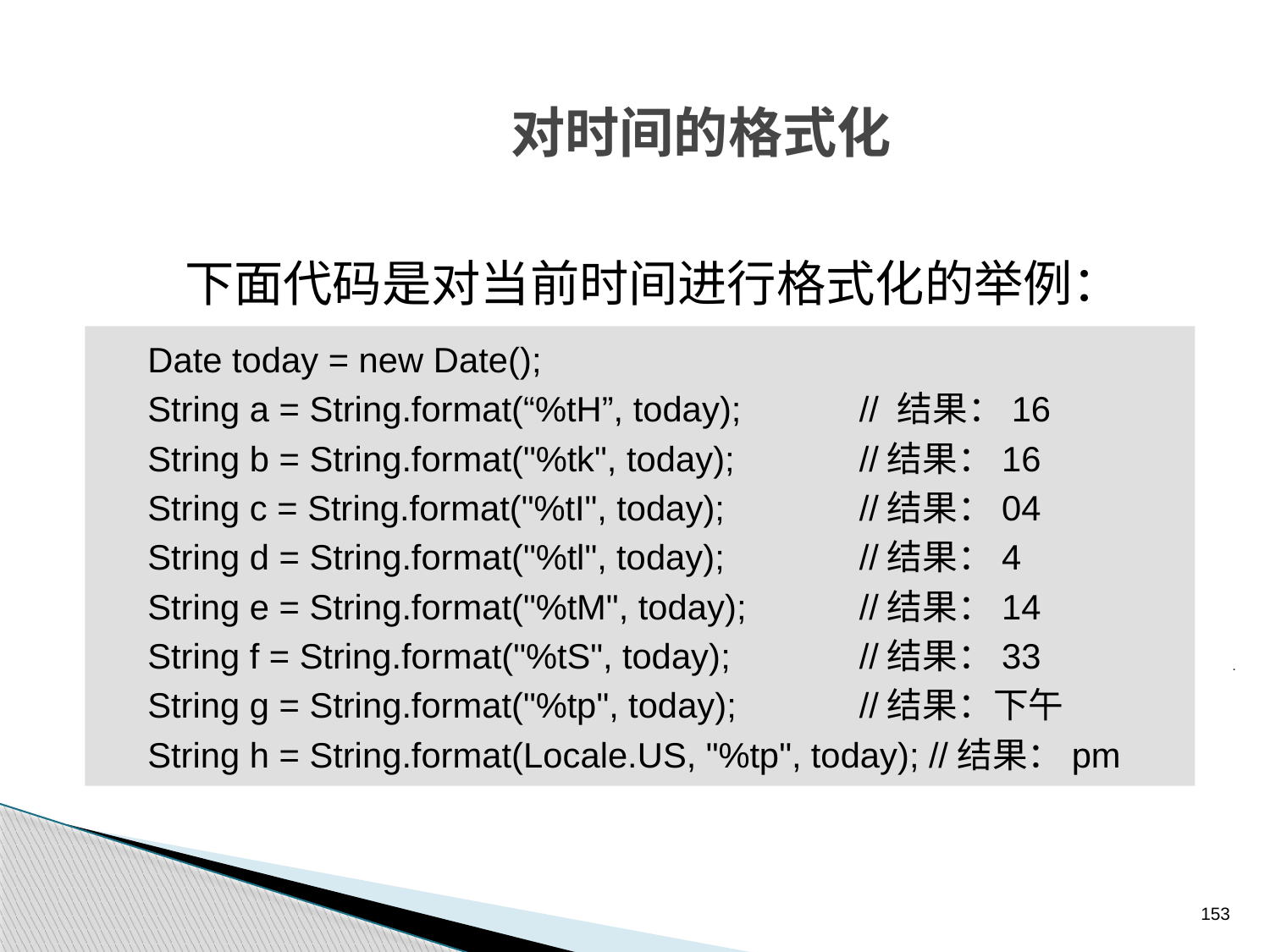

# 对时间的格式化

下面代码是对当前时间进行格式化的举例：
Date today = new Date();
String a = String.format(“%tH”, today);	// 结果：16
String b = String.format("%tk", today);	//结果：16
String c = String.format("%tI", today);		//结果：04
String d = String.format("%tl", today);		//结果：4
String e = String.format("%tM", today);	//结果：14
String f = String.format("%tS", today);		//结果：33
String g = String.format("%tp", today);	//结果：下午
String h = String.format(Locale.US, "%tp", today); //结果：pm

153